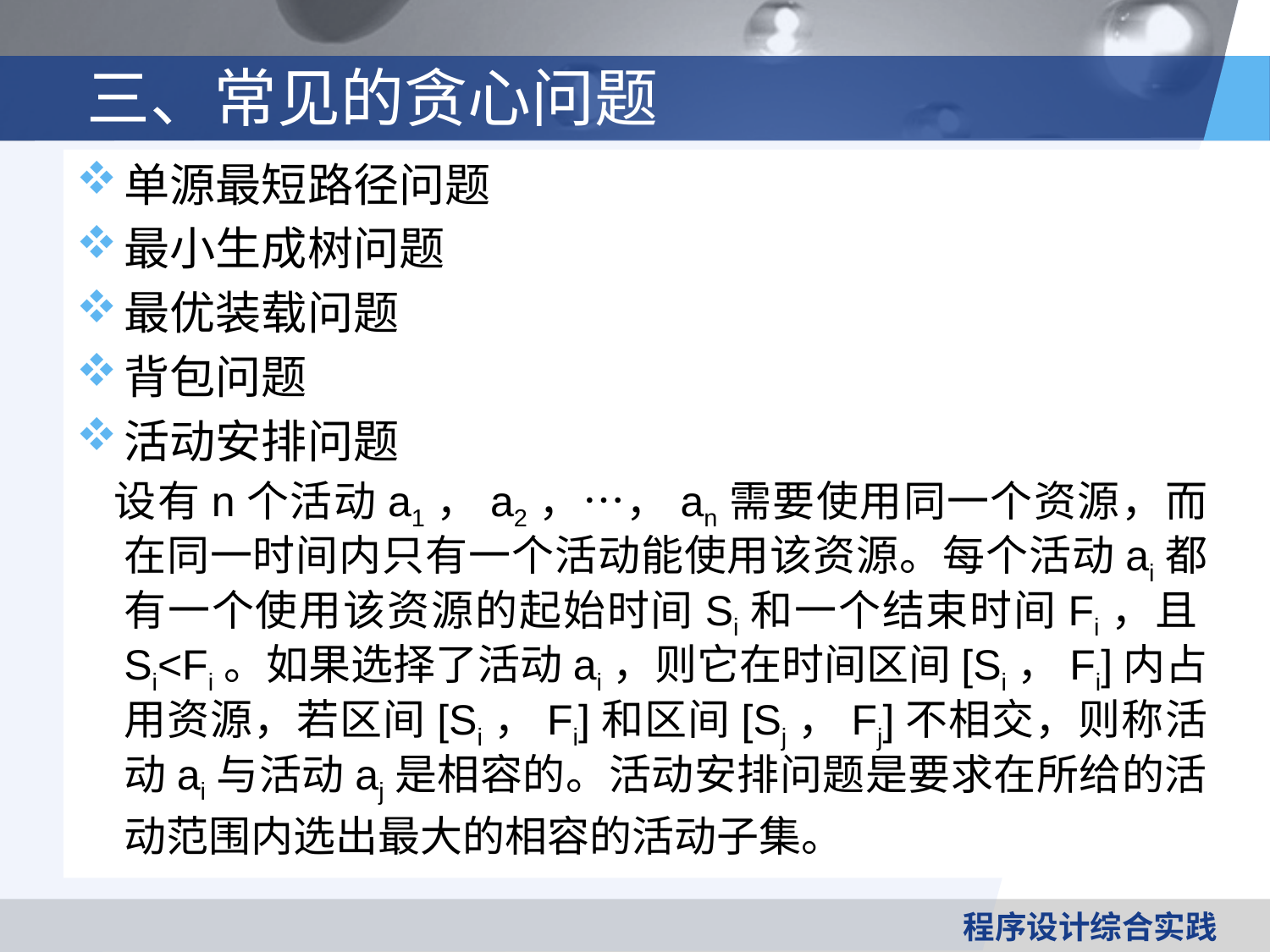

# 三、常见的贪心问题
单源最短路径问题
最小生成树问题
最优装载问题
背包问题
活动安排问题
  设有n个活动a1，a2，…，an需要使用同一个资源，而在同一时间内只有一个活动能使用该资源。每个活动ai都有一个使用该资源的起始时间Si和一个结束时间Fi，且Si<Fi。如果选择了活动ai，则它在时间区间[Si，Fi]内占用资源，若区间[Si，Fi]和区间[Sj，Fj]不相交，则称活动ai与活动aj是相容的。活动安排问题是要求在所给的活动范围内选出最大的相容的活动子集。